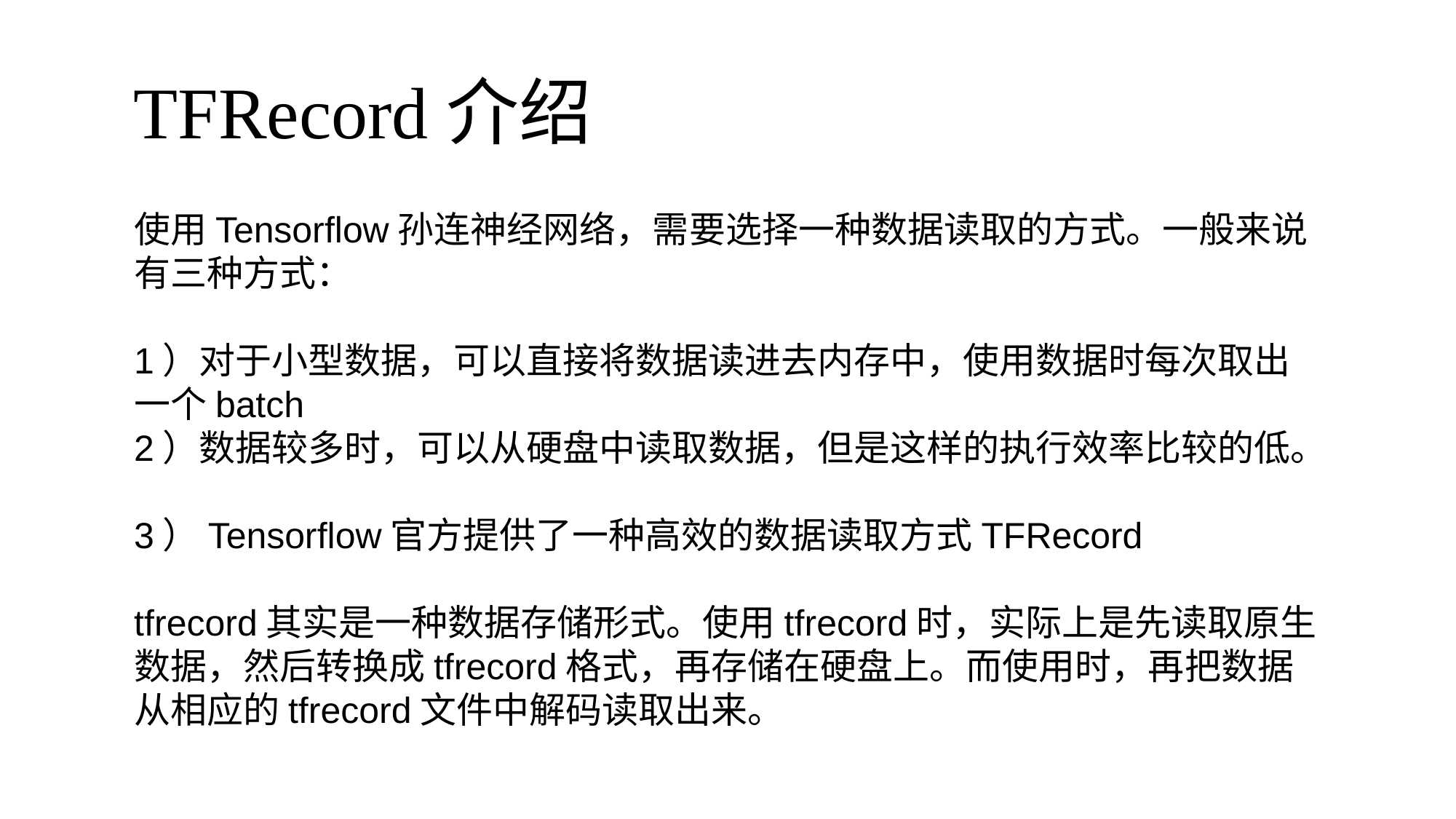

TFRecord介绍
使用Tensorflow孙连神经网络，需要选择一种数据读取的方式。一般来说有三种方式：

1）对于小型数据，可以直接将数据读进去内存中，使用数据时每次取出一个batch
2）数据较多时，可以从硬盘中读取数据，但是这样的执行效率比较的低。

3）Tensorflow官方提供了一种高效的数据读取方式TFRecord

tfrecord其实是一种数据存储形式。使用tfrecord时，实际上是先读取原生数据，然后转换成tfrecord格式，再存储在硬盘上。而使用时，再把数据从相应的tfrecord文件中解码读取出来。